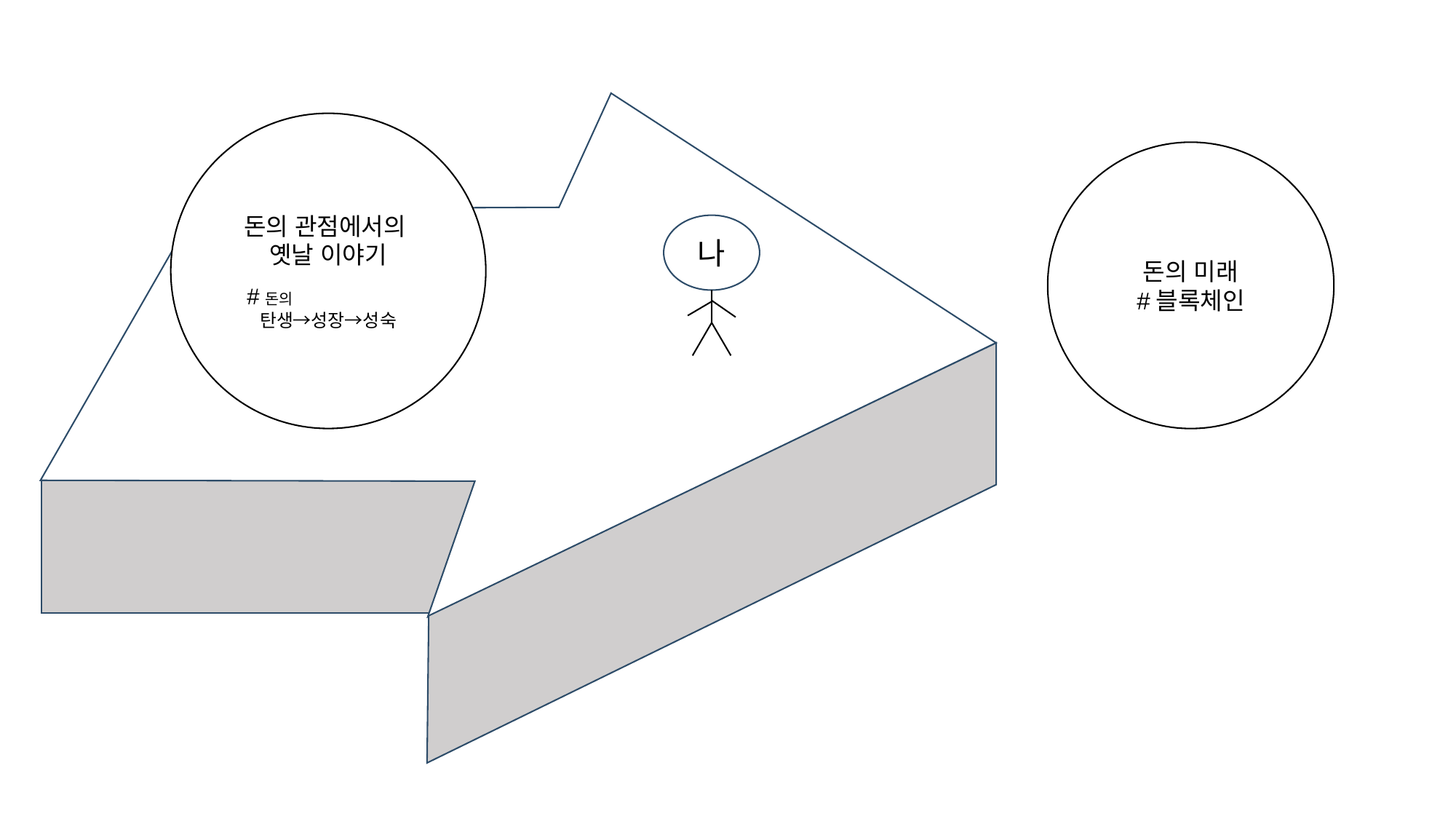

돈의 관점에서의
옛날 이야기

   #돈의
탄생→성장→성숙
돈의 미래
#블록체인
나